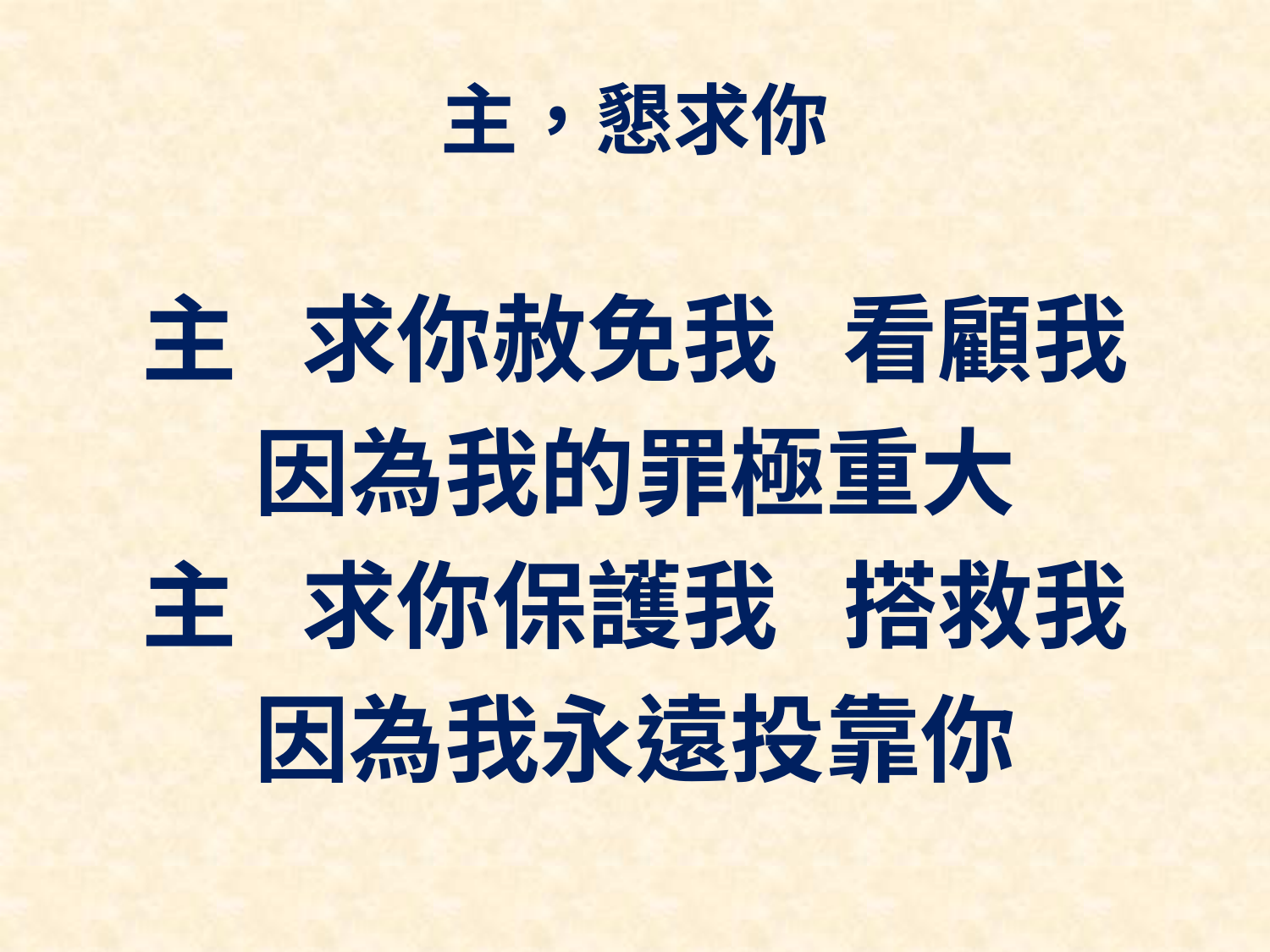

# 主，懇求你
主   求你赦免我   看顧我
因為我的罪極重大
主   求你保護我   搭救我
因為我永遠投靠你